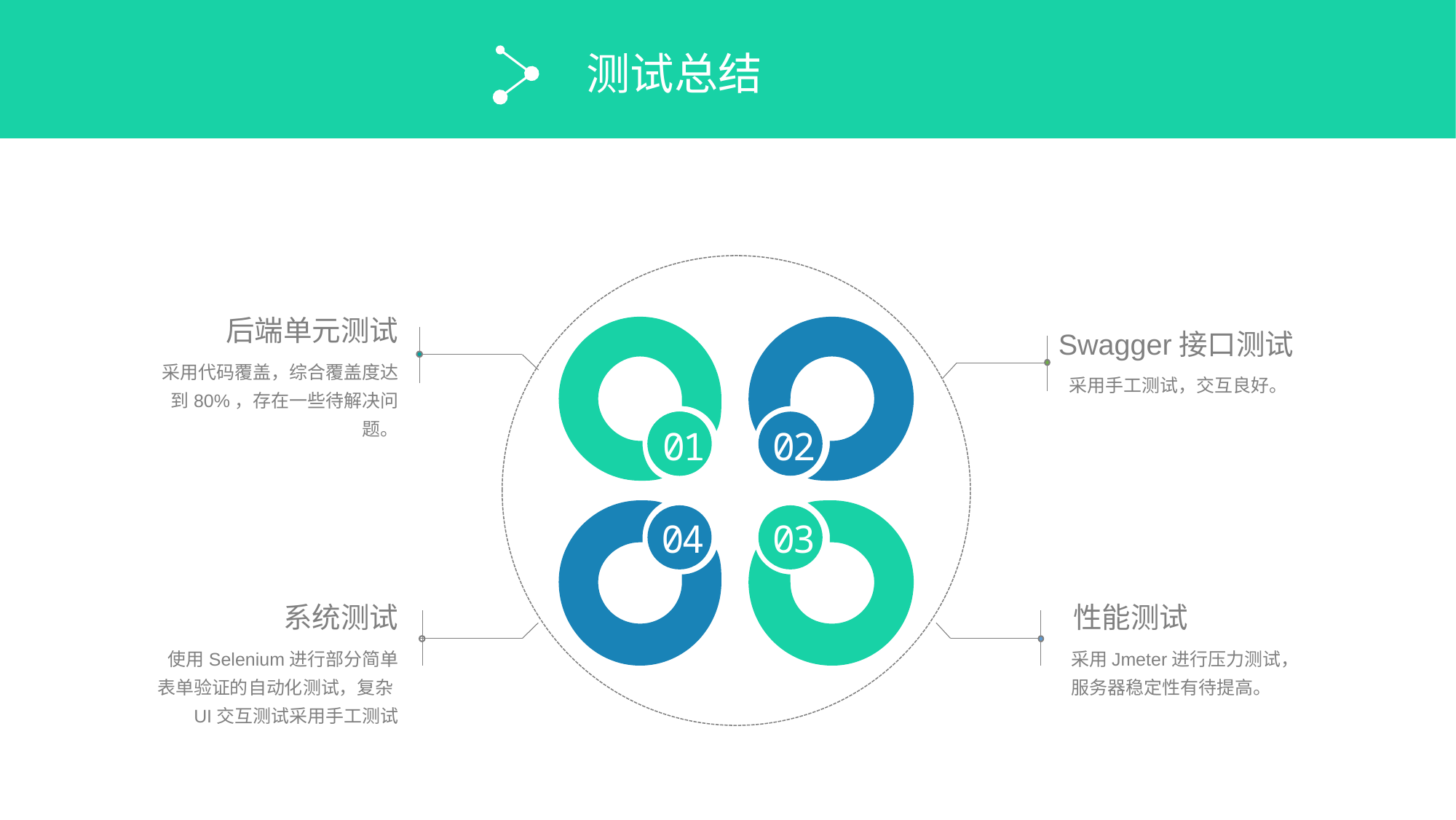

测试总结

后端单元测试
采用代码覆盖，综合覆盖度达到80%，存在一些待解决问题。
系统测试
使用Selenium进行部分简单表单验证的自动化测试，复杂UI交互测试采用手工测试
Swagger接口测试

采用手工测试，交互良好。

01

02

04

03
性能测试

采用Jmeter进行压力测试，服务器稳定性有待提高。